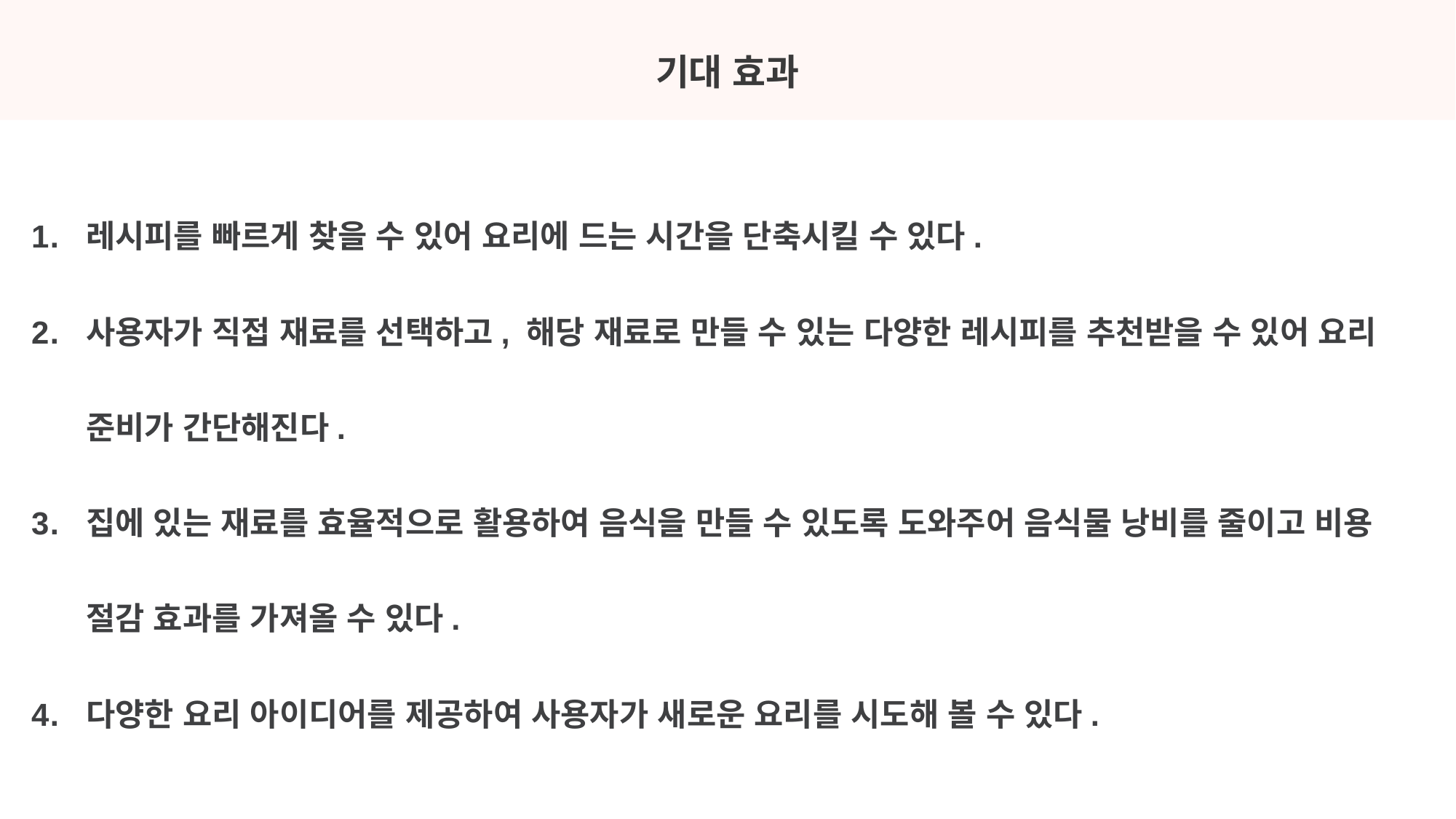

기대 효과
레시피를 빠르게 찾을 수 있어 요리에 드는 시간을 단축시킬 수 있다.
사용자가 직접 재료를 선택하고, 해당 재료로 만들 수 있는 다양한 레시피를 추천받을 수 있어 요리 준비가 간단해진다.
집에 있는 재료를 효율적으로 활용하여 음식을 만들 수 있도록 도와주어 음식물 낭비를 줄이고 비용 절감 효과를 가져올 수 있다.
다양한 요리 아이디어를 제공하여 사용자가 새로운 요리를 시도해 볼 수 있다.